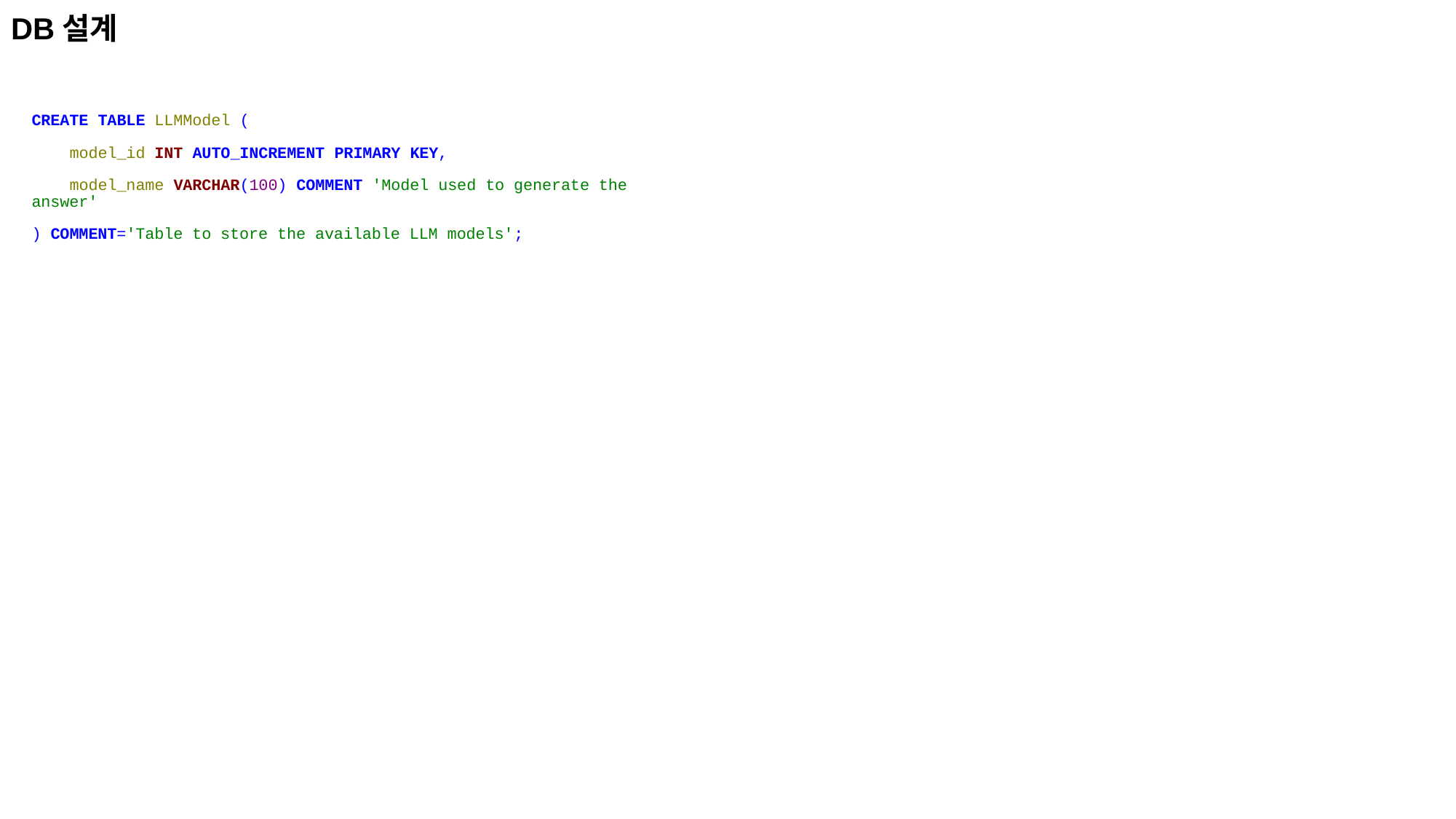

# DB설계
CREATE TABLE LLMModel (
    model_id INT AUTO_INCREMENT PRIMARY KEY,
    model_name VARCHAR(100) COMMENT 'Model used to generate the answer'
) COMMENT='Table to store the available LLM models';